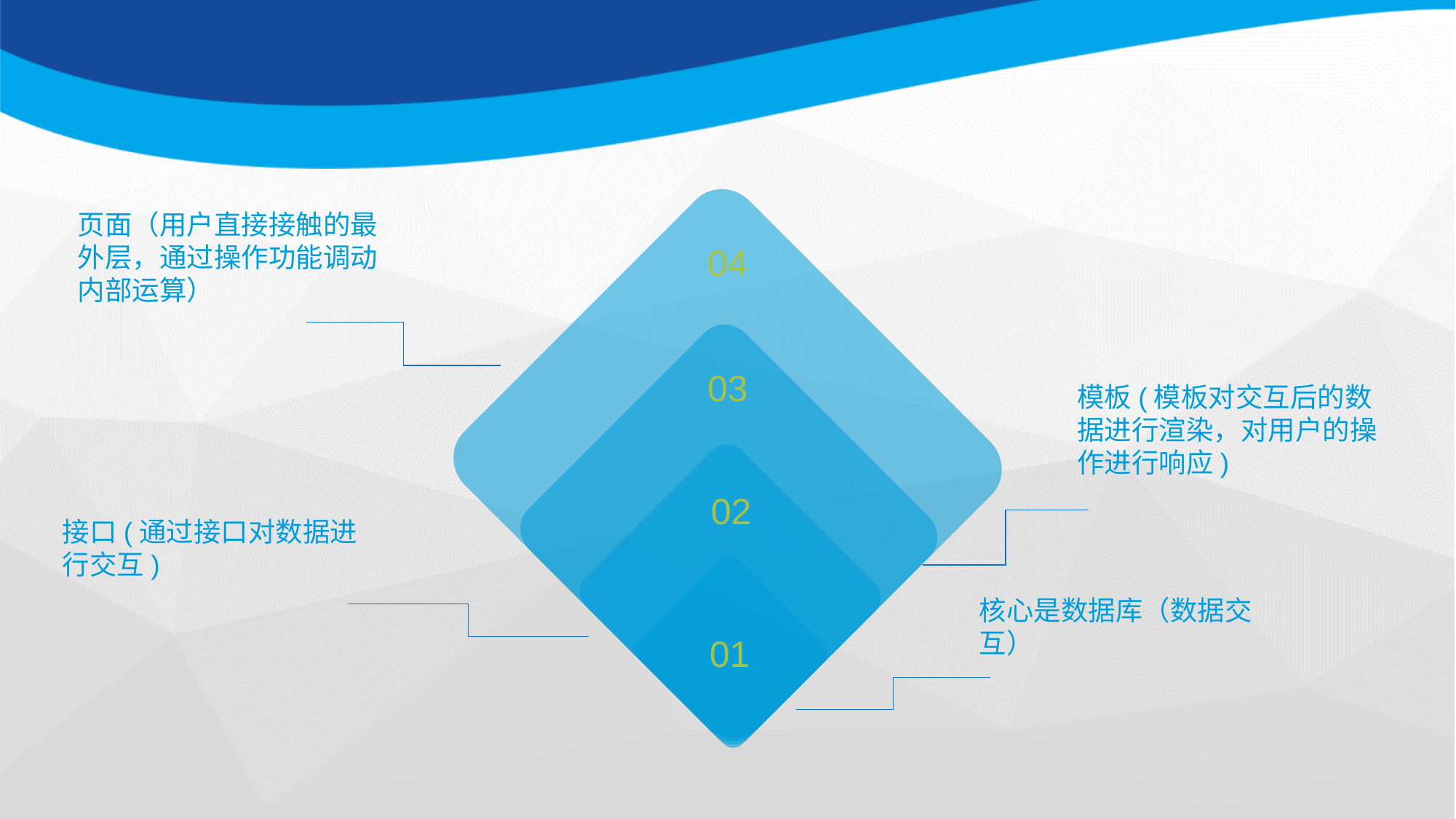

页面（用户直接接触的最外层，通过操作功能调动内部运算）
04

03
模板(模板对交互后的数据进行渲染，对用户的操作进行响应)

02

接口(通过接口对数据进行交互)

核心是数据库（数据交互）
01